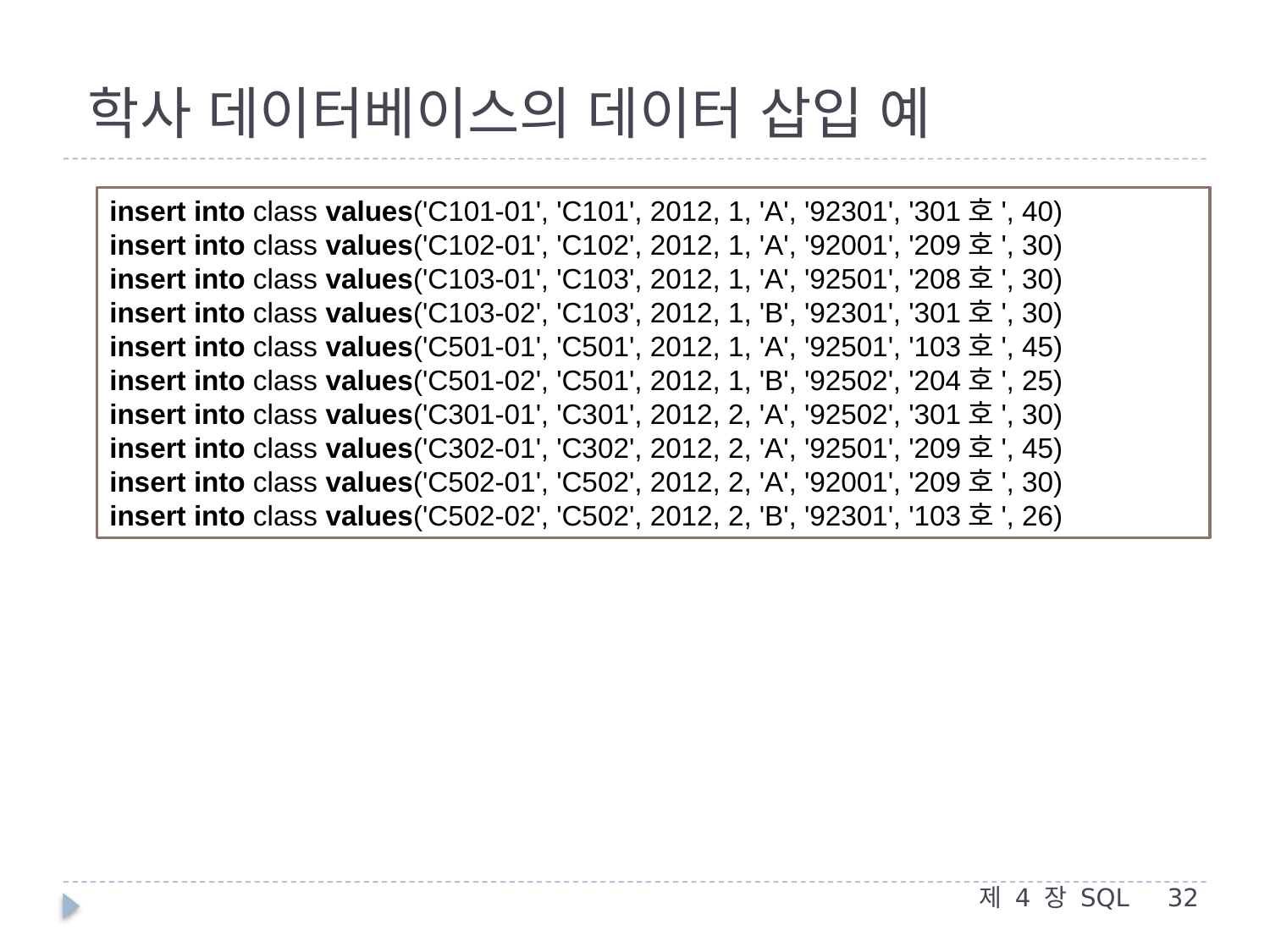

# 학사 데이터베이스의 데이터 삽입 예
insert into class values('C101-01', 'C101', 2012, 1, 'A', '92301', '301호', 40)
insert into class values('C102-01', 'C102', 2012, 1, 'A', '92001', '209호', 30)
insert into class values('C103-01', 'C103', 2012, 1, 'A', '92501', '208호', 30)
insert into class values('C103-02', 'C103', 2012, 1, 'B', '92301', '301호', 30)
insert into class values('C501-01', 'C501', 2012, 1, 'A', '92501', '103호', 45)
insert into class values('C501-02', 'C501', 2012, 1, 'B', '92502', '204호', 25)
insert into class values('C301-01', 'C301', 2012, 2, 'A', '92502', '301호', 30)
insert into class values('C302-01', 'C302', 2012, 2, 'A', '92501', '209호', 45)
insert into class values('C502-01', 'C502', 2012, 2, 'A', '92001', '209호', 30)
insert into class values('C502-02', 'C502', 2012, 2, 'B', '92301', '103호', 26)
제 4 장 SQL
32